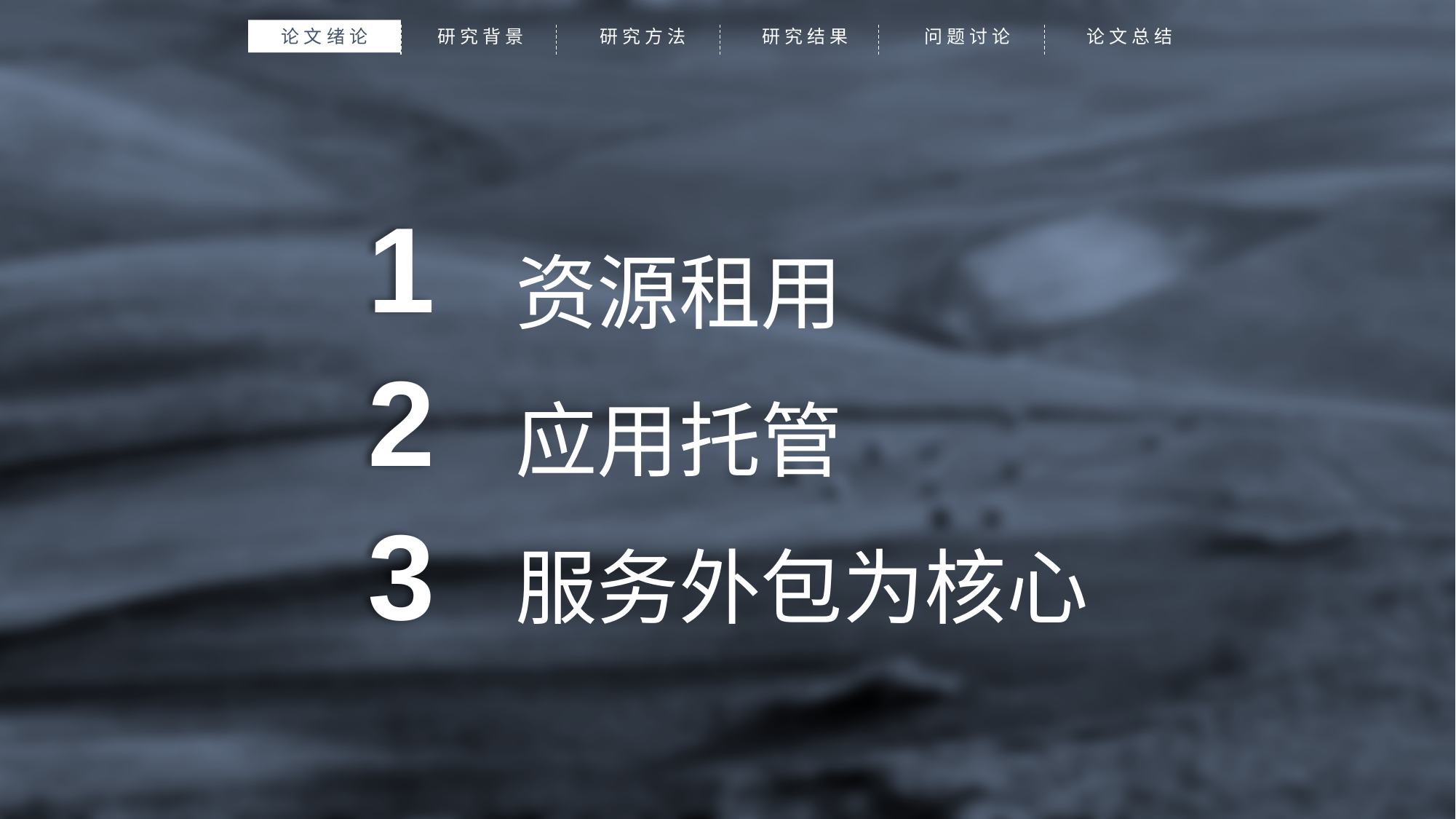

论文绪论
研究背景
研究方法
研究结果
问题讨论
论文总结
资源租用
应用托管
服务外包为核心
1
2
3